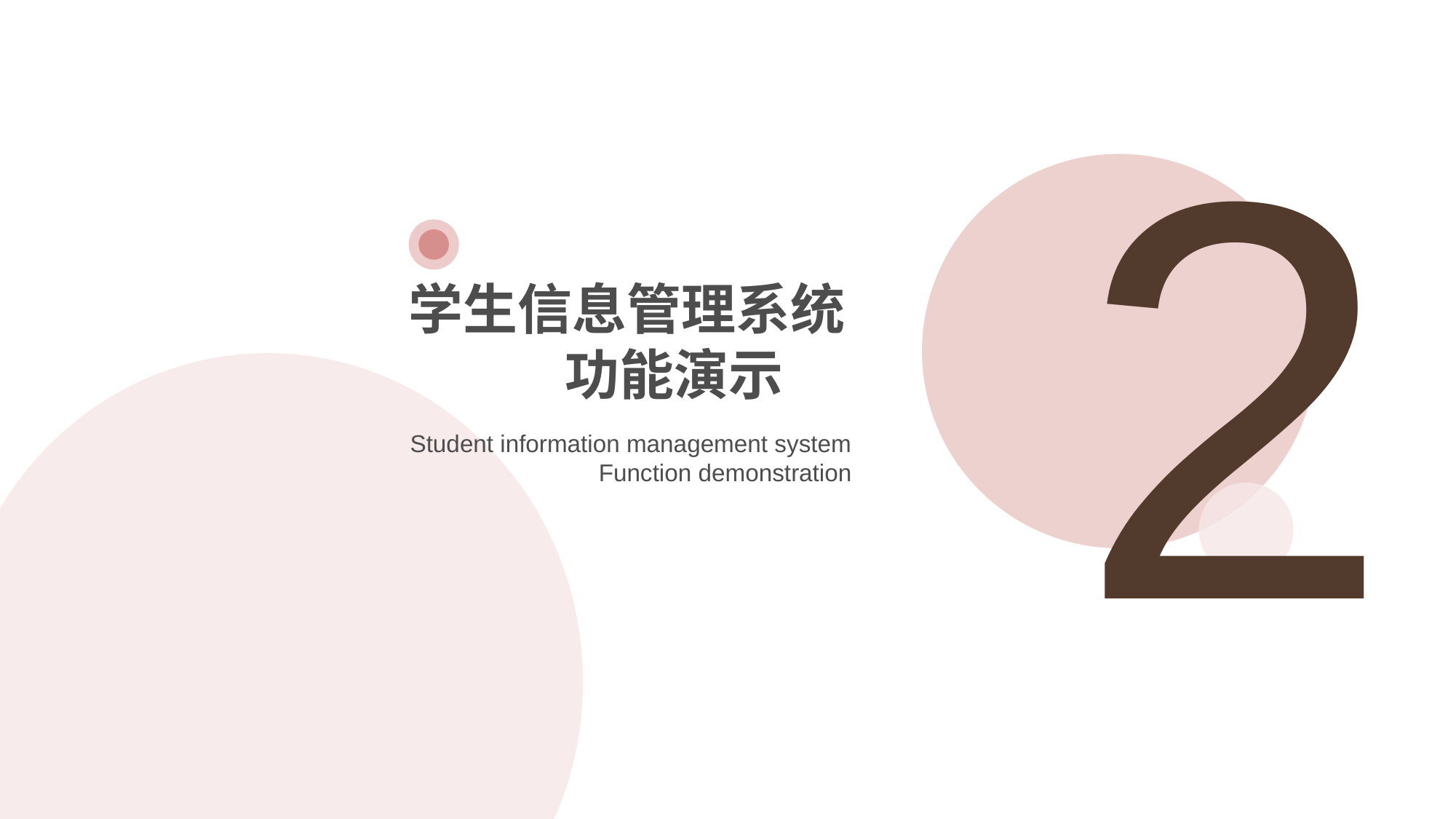

2

学生信息管理系统
   功能演示

Student information management system
Function demonstration